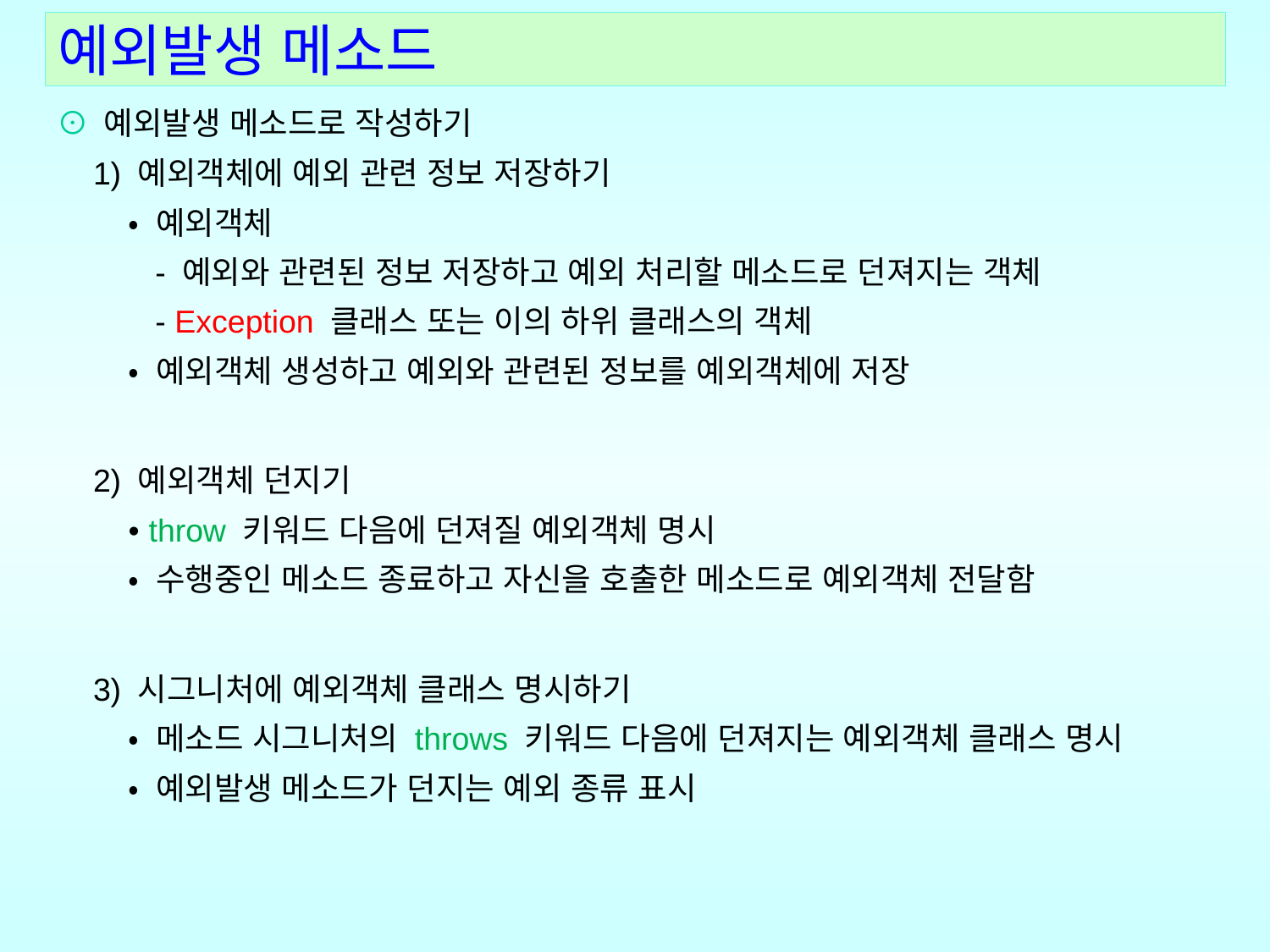

예외발생 메소드
⊙ 예외발생 메소드로 작성하기
    1) 예외객체에 예외 관련 정보 저장하기
        • 예외객체
           - 예외와 관련된 정보 저장하고 예외 처리할 메소드로 던져지는 객체
           - Exception 클래스 또는 이의 하위 클래스의 객체
        • 예외객체 생성하고 예외와 관련된 정보를 예외객체에 저장

    2) 예외객체 던지기
        • throw 키워드 다음에 던져질 예외객체 명시
        • 수행중인 메소드 종료하고 자신을 호출한 메소드로 예외객체 전달함

    3) 시그니처에 예외객체 클래스 명시하기
        • 메소드 시그니처의 throws 키워드 다음에 던져지는 예외객체 클래스 명시
        • 예외발생 메소드가 던지는 예외 종류 표시